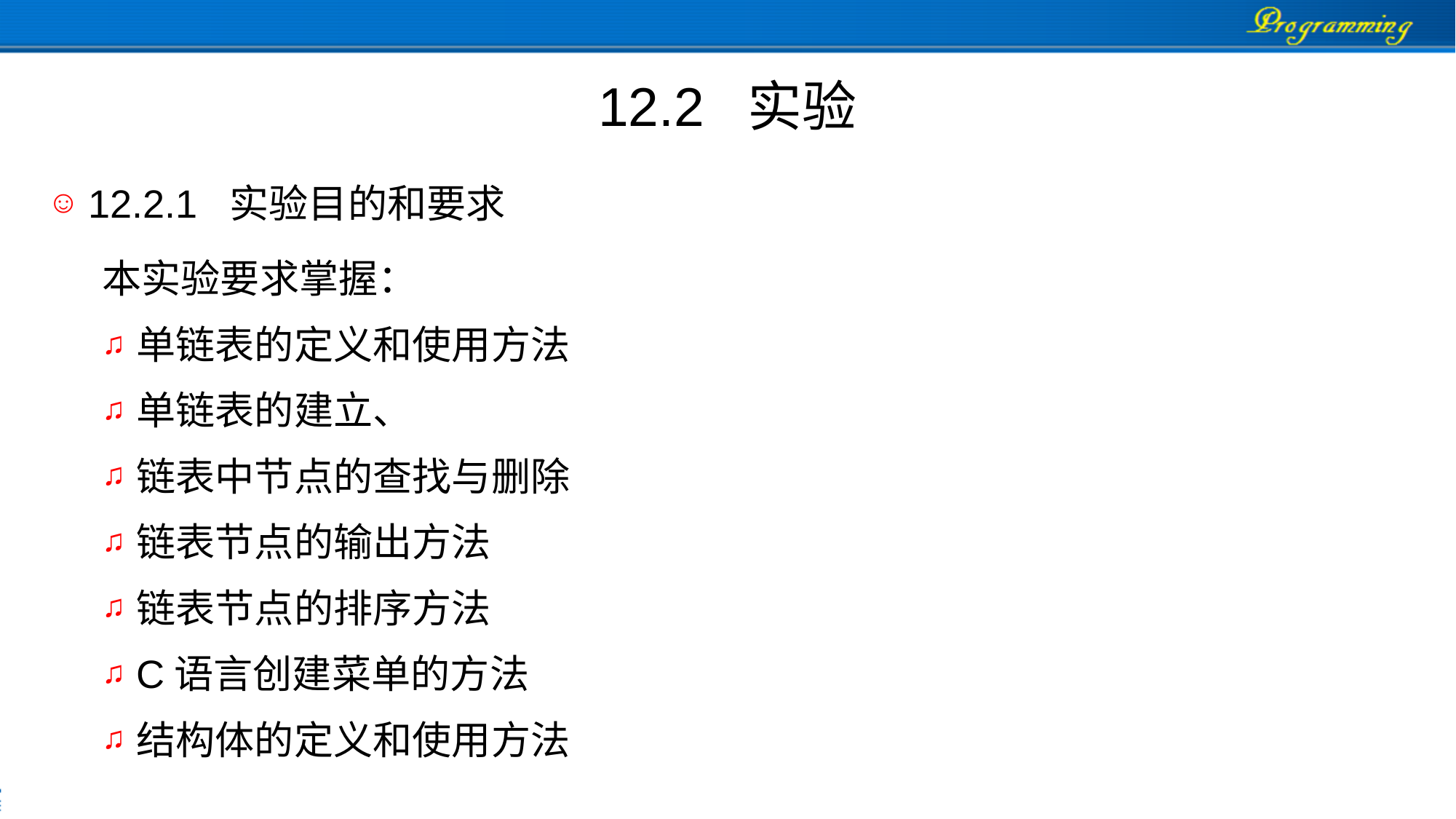

# 12.2  实验
12.2.1  实验目的和要求
本实验要求掌握：
单链表的定义和使用方法
单链表的建立、
链表中节点的查找与删除
链表节点的输出方法
链表节点的排序方法
C语言创建菜单的方法
结构体的定义和使用方法